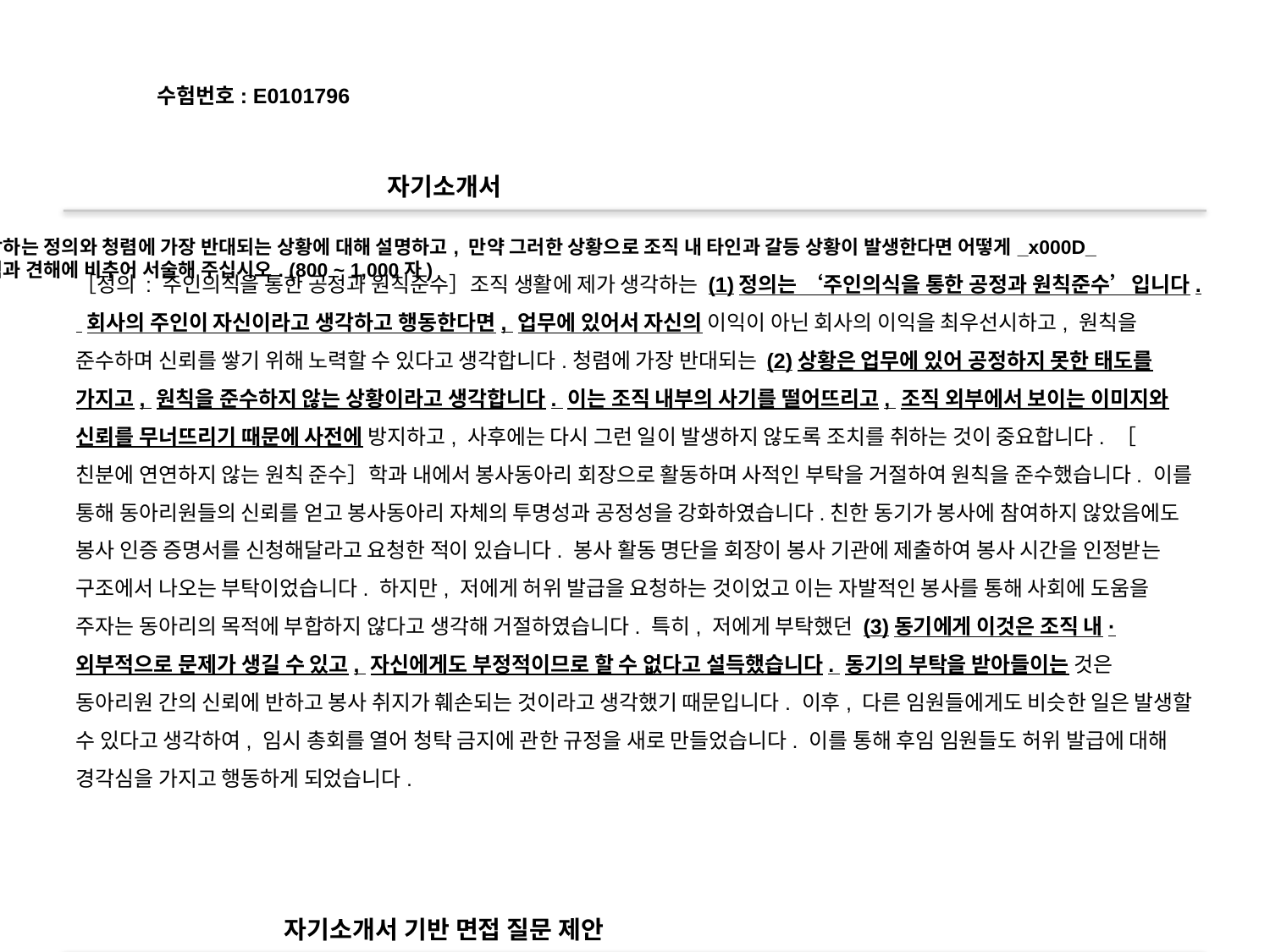

수험번호: E0101796
#

자기소개서

조직 생활에서 본인이 생각하는 정의와 청렴에 가장 반대되는 상황에 대해 설명하고, 만약 그러한 상황으로 조직 내 타인과 갈등 상황이 발생한다면 어떻게_x000D_
대처할 것인지 본인의 경험과 견해에 비추어 서술해 주십시오. (800 ~ 1,000자)

［정의 : 주인의식을 통한 공정과 원칙준수］조직 생활에 제가 생각하는 (1)정의는 ‘주인의식을 통한 공정과 원칙준수’입니다. 회사의 주인이 자신이라고 생각하고 행동한다면, 업무에 있어서 자신의 이익이 아닌 회사의 이익을 최우선시하고, 원칙을 준수하며 신뢰를 쌓기 위해 노력할 수 있다고 생각합니다.청렴에 가장 반대되는 (2)상황은 업무에 있어 공정하지 못한 태도를 가지고, 원칙을 준수하지 않는 상황이라고 생각합니다. 이는 조직 내부의 사기를 떨어뜨리고, 조직 외부에서 보이는 이미지와 신뢰를 무너뜨리기 때문에 사전에 방지하고, 사후에는 다시 그런 일이 발생하지 않도록 조치를 취하는 것이 중요합니다. ［친분에 연연하지 않는 원칙 준수］학과 내에서 봉사동아리 회장으로 활동하며 사적인 부탁을 거절하여 원칙을 준수했습니다. 이를 통해 동아리원들의 신뢰를 얻고 봉사동아리 자체의 투명성과 공정성을 강화하였습니다.친한 동기가 봉사에 참여하지 않았음에도 봉사 인증 증명서를 신청해달라고 요청한 적이 있습니다. 봉사 활동 명단을 회장이 봉사 기관에 제출하여 봉사 시간을 인정받는 구조에서 나오는 부탁이었습니다. 하지만, 저에게 허위 발급을 요청하는 것이었고 이는 자발적인 봉사를 통해 사회에 도움을 주자는 동아리의 목적에 부합하지 않다고 생각해 거절하였습니다. 특히, 저에게 부탁했던 (3)동기에게 이것은 조직 내·외부적으로 문제가 생길 수 있고, 자신에게도 부정적이므로 할 수 없다고 설득했습니다. 동기의 부탁을 받아들이는 것은 동아리원 간의 신뢰에 반하고 봉사 취지가 훼손되는 것이라고 생각했기 때문입니다. 이후, 다른 임원들에게도 비슷한 일은 발생할 수 있다고 생각하여, 임시 총회를 열어 청탁 금지에 관한 규정을 새로 만들었습니다. 이를 통해 후임 임원들도 허위 발급에 대해 경각심을 가지고 행동하게 되었습니다.

자기소개서 기반 면접 질문 제안

(1) 주인의식이 조직 내 신뢰에 미치는 영향은 어떤가요?
(2) 학과 내 봉사동아리에서 원칙을 준수한 사례는 어떤 것이 있나요?
(3) 청탁 금지 규정을 만든 이유와 그 효과는 무엇인가요?